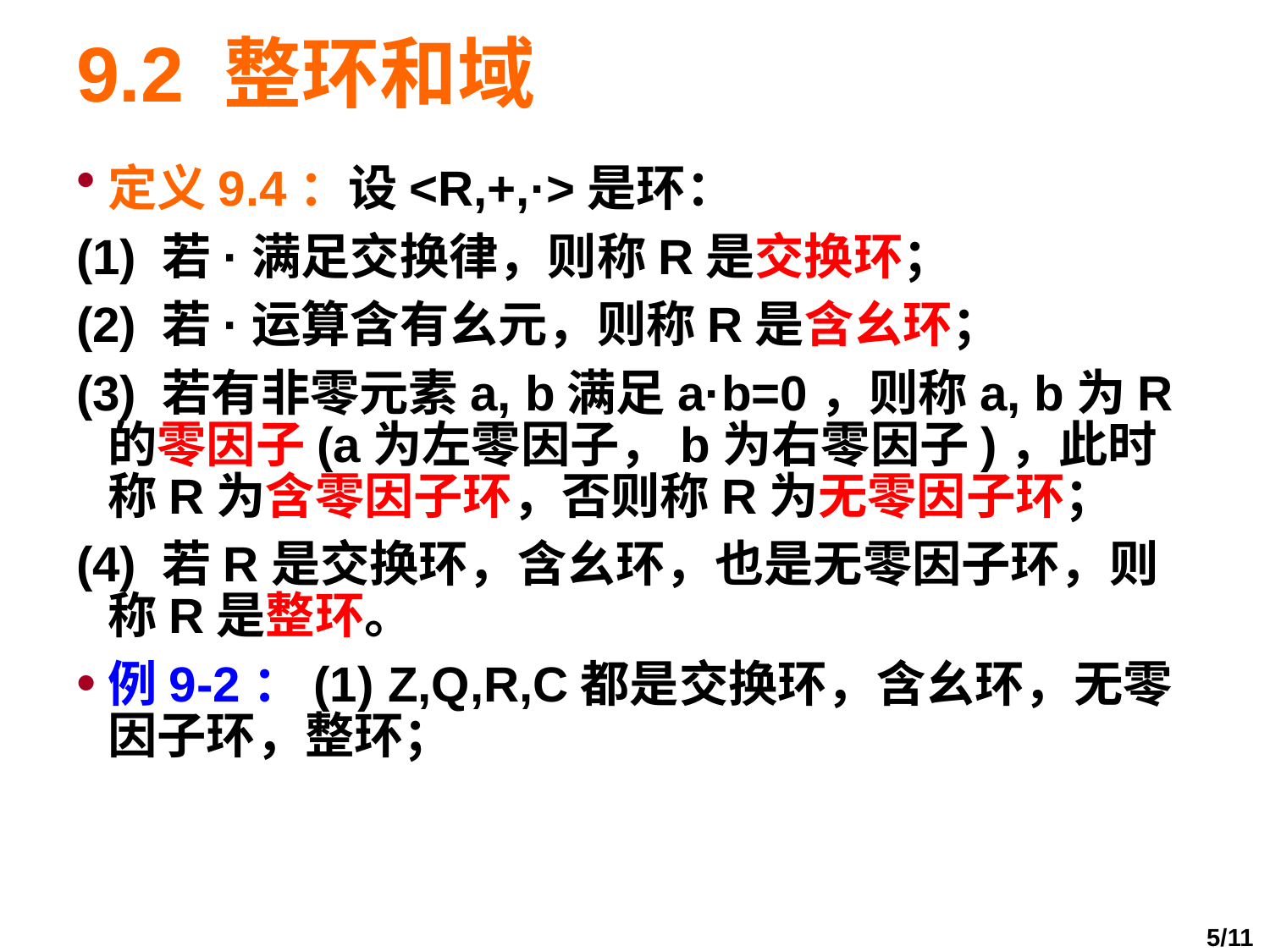

# 9.2 整环和域
定义9.4：设<R,+,·>是环：
(1) 若·满足交换律，则称R是交换环；
(2) 若·运算含有幺元，则称R是含幺环；
(3) 若有非零元素a, b满足a·b=0，则称a, b为R的零因子(a为左零因子，b为右零因子)，此时称R为含零因子环，否则称R为无零因子环；
(4) 若R是交换环，含幺环，也是无零因子环，则称R是整环。
例9-2：(1) Z,Q,R,C都是交换环，含幺环，无零因子环，整环；